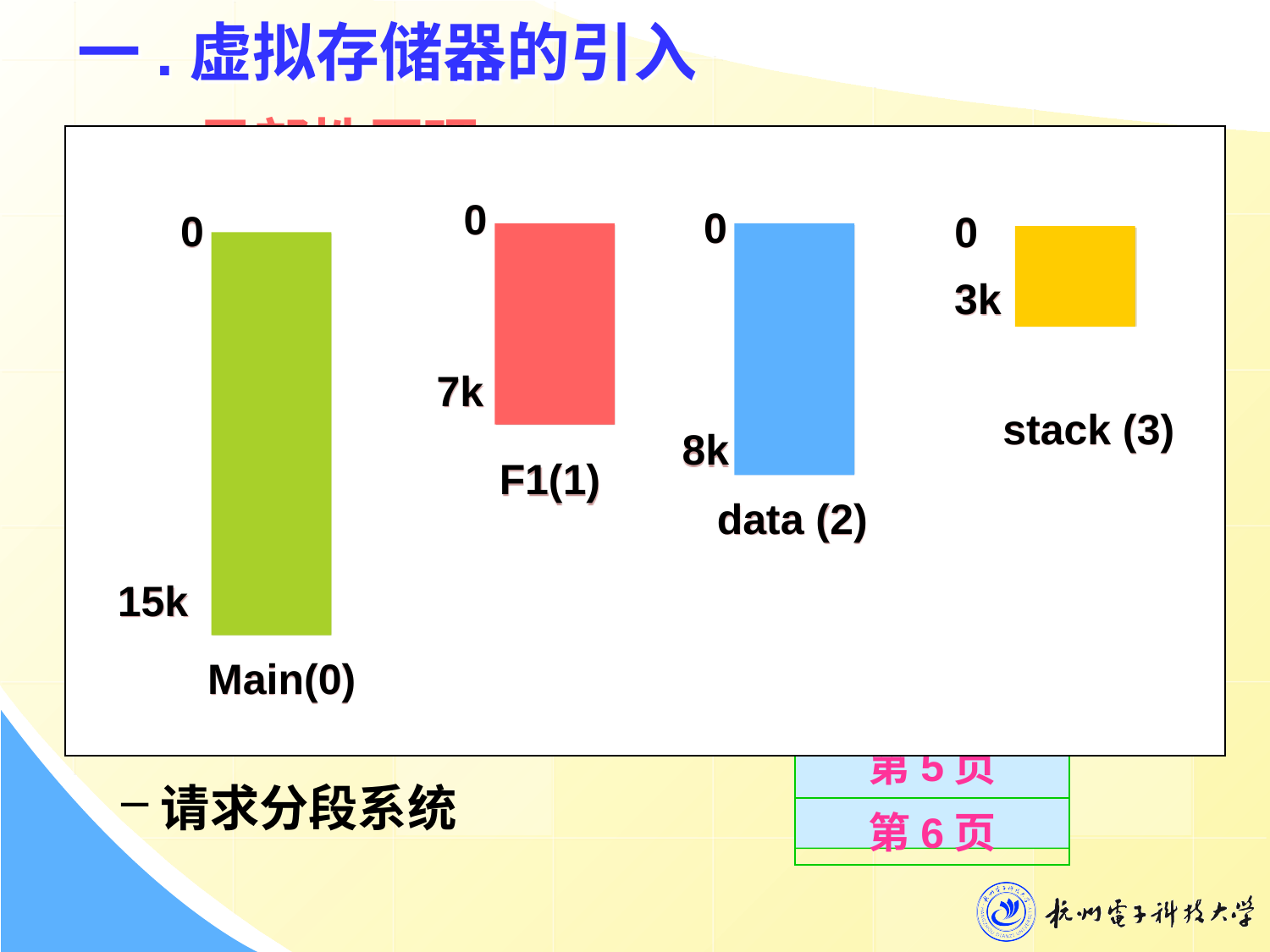

# 一.虚拟存储器的引入
2. 局部性原理：
  （1）时间局限性：循环结构；
  （2）空间局限性：程序顺序执行
3.虚拟存储器的定义
虚拟存储器是指具有请求调入功能和置换功能，能从逻辑上对内存容量加以扩充的一种存储器系统
 二. 虚拟存储器的实现方法
 必须建立在离散分配的内存管理技术基础上。
请求分页系统
请求分段系统

0
0
0
0

3k
7k
stack (3)
8k
F1(1)
data (2)
15k
Main(0)
第0页
第1页
第2页
第3页
第4页
第5页

第6页